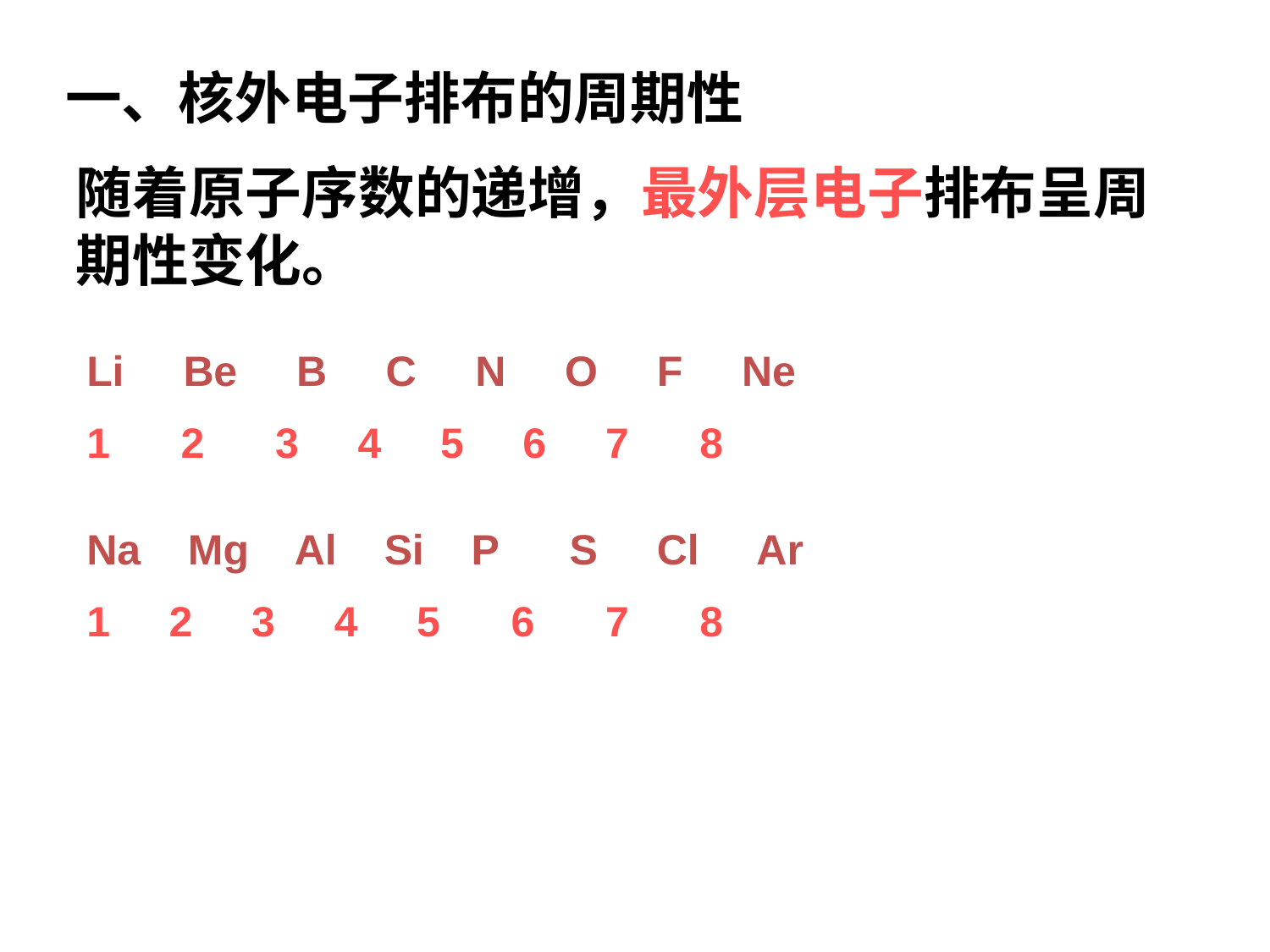

一、核外电子排布的周期性
随着原子序数的递增，最外层电子排布呈周期性变化。
Li     Be     B     C     N     O     F     Ne
1      2      3     4     5     6     7      8
Na    Mg    Al    Si    P      S     Cl     Ar
1     2     3     4     5      6      7      8